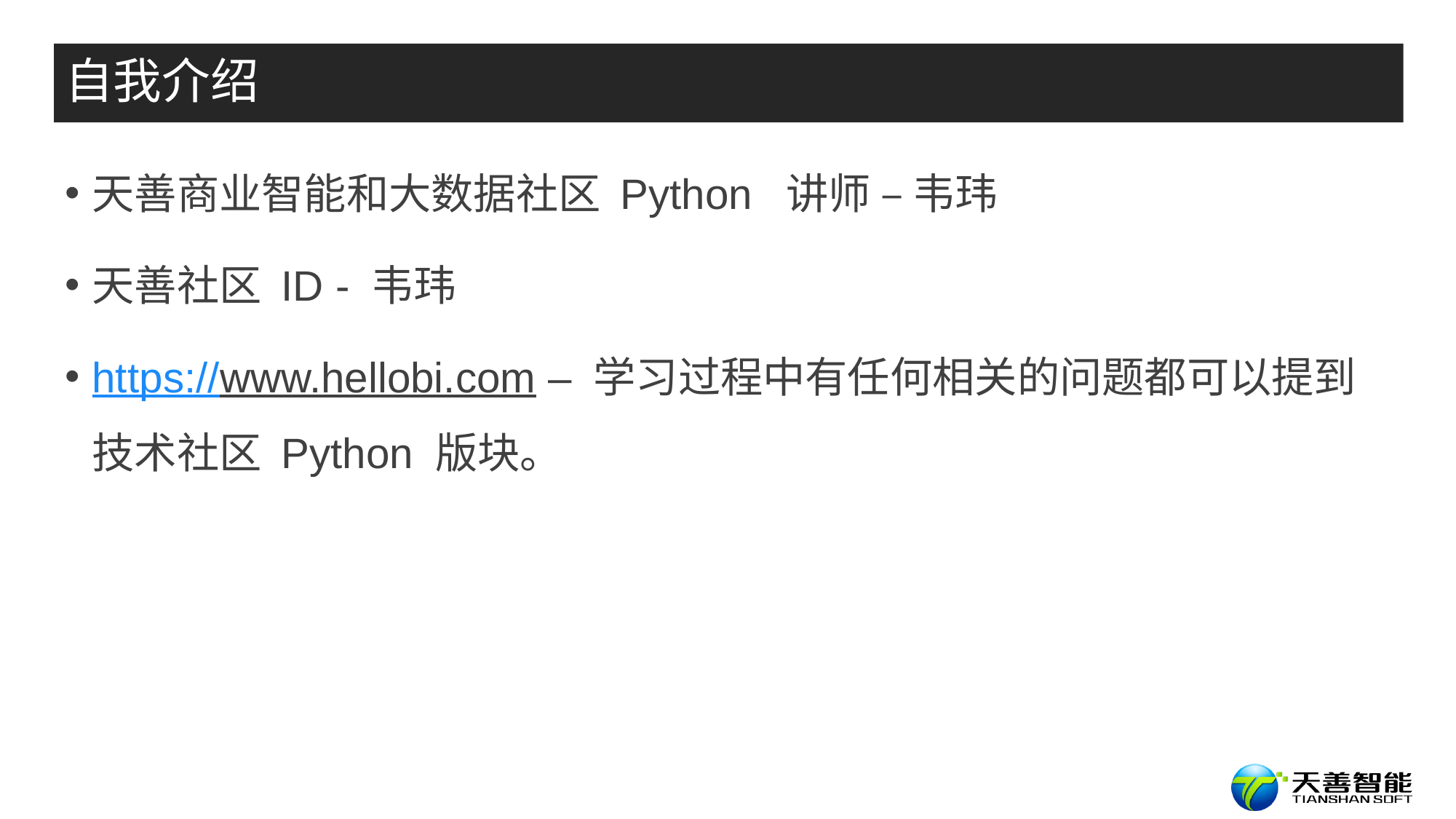

# 自我介绍
天善商业智能和大数据社区 Python  讲师 – 韦玮
天善社区 ID - 韦玮
https://www.hellobi.com – 学习过程中有任何相关的问题都可以提到技术社区 Python 版块。